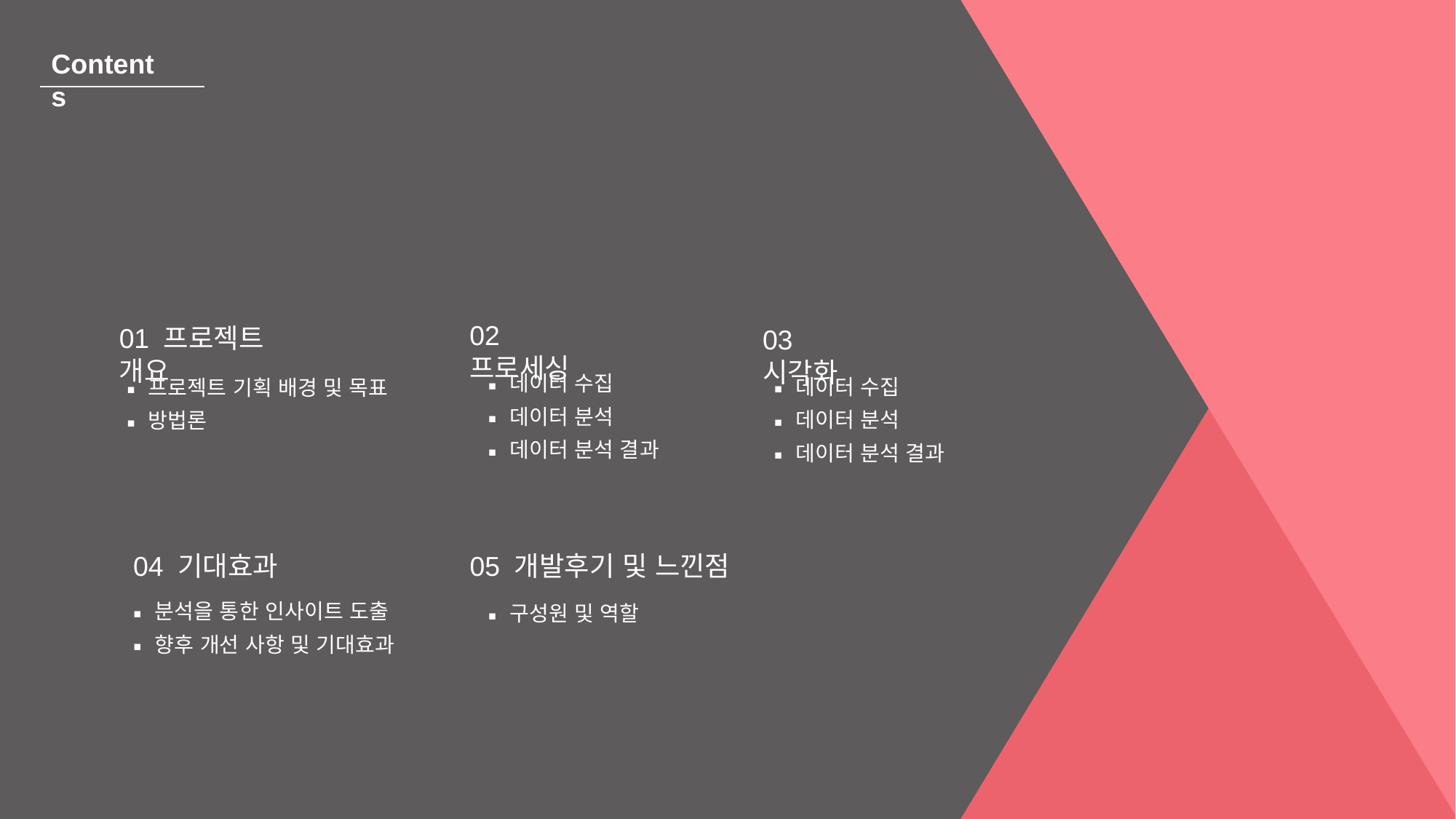

Contents
02 프로세싱
01 프로젝트 개요
03 시각화
04 기대효과
데이터 수집
데이터 분석
데이터 분석 결과

프로젝트 기획 배경 및 목표
방법론

05 개발후기 및 느낀점

분석을 통한 인사이트 도출
향후 개선 사항 및 기대효과

데이터 수집
데이터 분석
데이터 분석 결과

구성원 및 역할